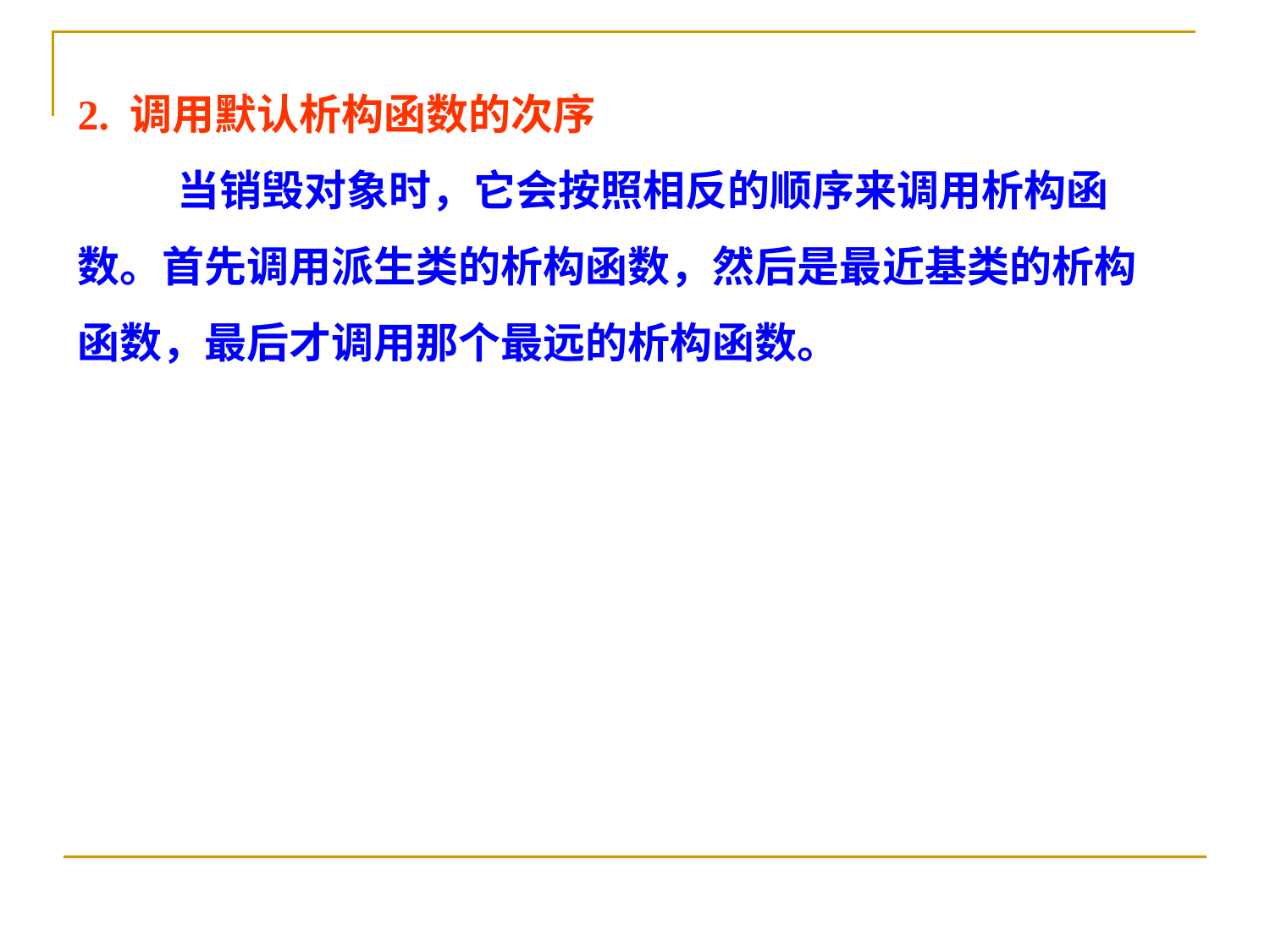

2. 调用默认析构函数的次序
     　当销毁对象时，它会按照相反的顺序来调用析构函数。首先调用派生类的析构函数，然后是最近基类的析构函数，最后才调用那个最远的析构函数。